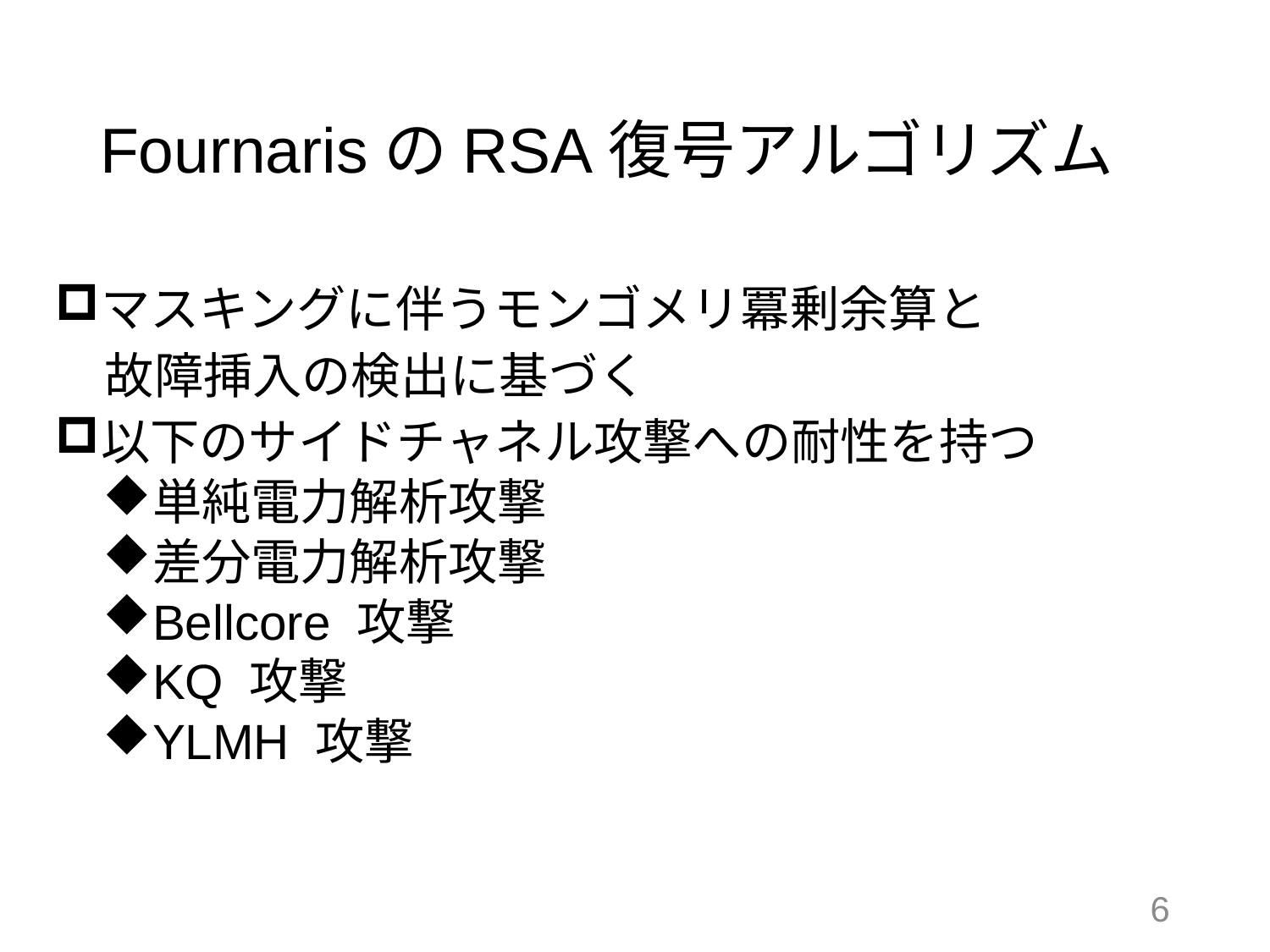

# FournarisのRSA復号アルゴリズム
マスキングに伴うモンゴメリ冪剰余算と
　故障挿入の検出に基づく
以下のサイドチャネル攻撃への耐性を持つ
単純電力解析攻撃
差分電力解析攻撃
Bellcore 攻撃
KQ 攻撃
YLMH 攻撃
6